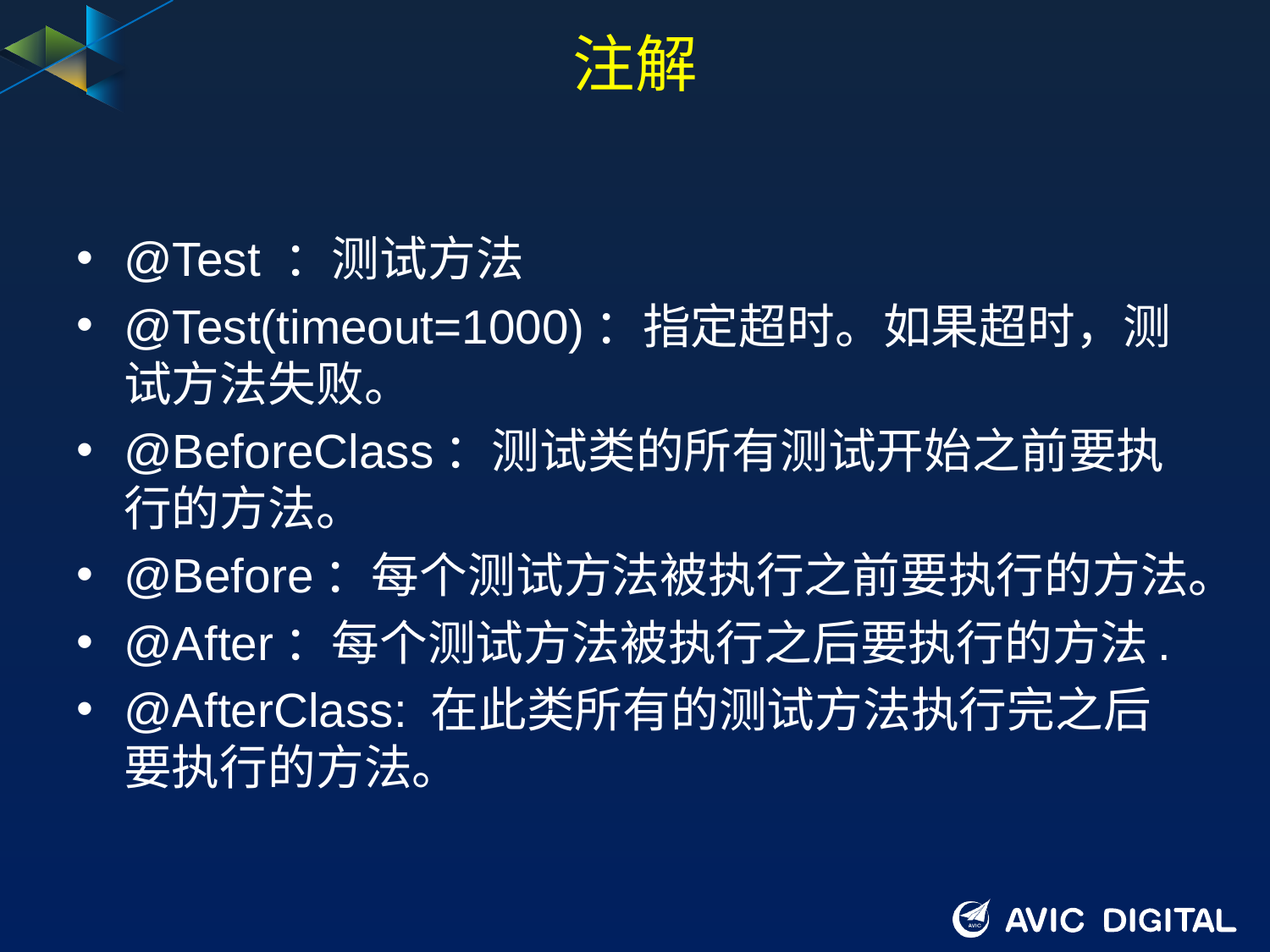

# 注解
@Test ：测试方法
@Test(timeout=1000)：指定超时。如果超时，测试方法失败。
@BeforeClass：测试类的所有测试开始之前要执行的方法。
@Before：每个测试方法被执行之前要执行的方法。
@After：每个测试方法被执行之后要执行的方法.
@AfterClass: 在此类所有的测试方法执行完之后要执行的方法。